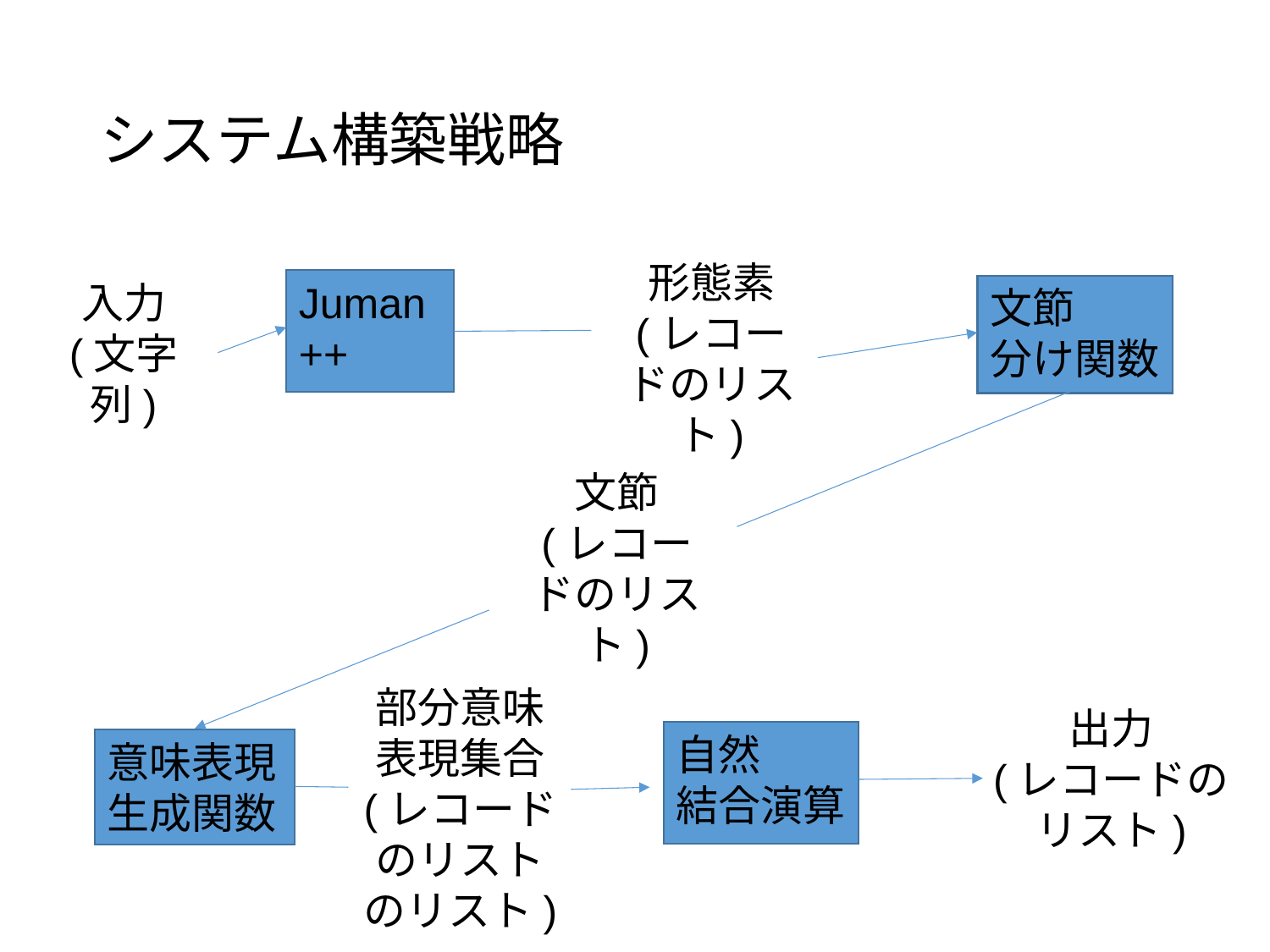

# システム構築戦略
形態素
(レコードのリスト)
入力
(文字列)
Juman++

文節
分け関数

文節
(レコードのリスト)
部分意味表現集合
(レコードのリストのリスト)
出力
(レコードのリスト)
自然
結合演算

意味表現
生成関数